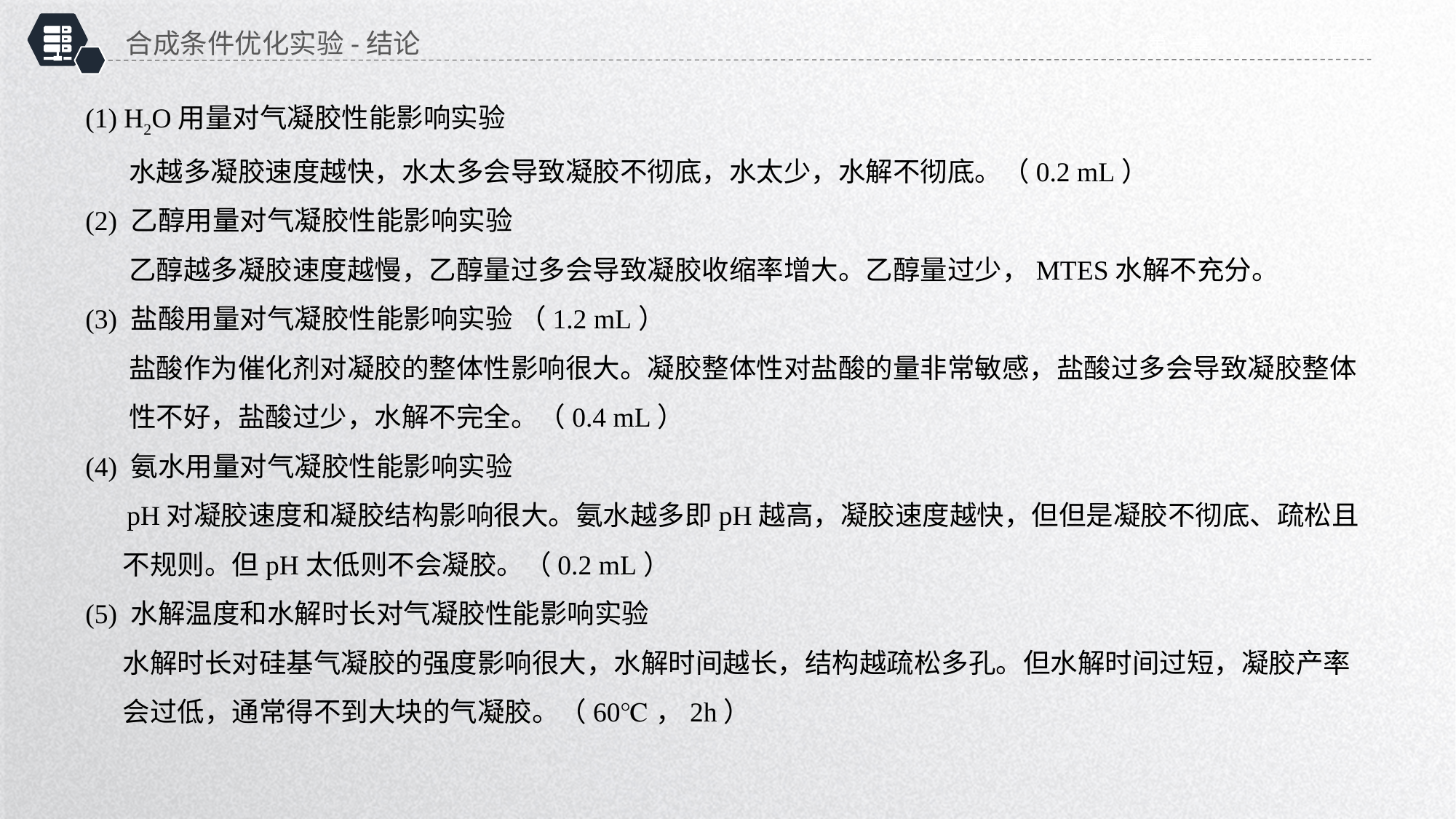

合成条件优化实验-结论
论文导读

第一章

(1) H2O用量对气凝胶性能影响实验
      水越多凝胶速度越快，水太多会导致凝胶不彻底，水太少，水解不彻底。（0.2 mL）
(2) 乙醇用量对气凝胶性能影响实验
      乙醇越多凝胶速度越慢，乙醇量过多会导致凝胶收缩率增大。乙醇量过少，MTES水解不充分。
(3) 盐酸用量对气凝胶性能影响实验 （1.2 mL）
      盐酸作为催化剂对凝胶的整体性影响很大。凝胶整体性对盐酸的量非常敏感，盐酸过多会导致凝胶整体
      性不好，盐酸过少，水解不完全。（0.4 mL）
(4) 氨水用量对气凝胶性能影响实验
      pH对凝胶速度和凝胶结构影响很大。氨水越多即pH越高，凝胶速度越快，但但是凝胶不彻底、疏松且
     不规则。但pH太低则不会凝胶。（0.2 mL）
(5) 水解温度和水解时长对气凝胶性能影响实验
     水解时长对硅基气凝胶的强度影响很大，水解时间越长，结构越疏松多孔。但水解时间过短，凝胶产率
     会过低，通常得不到大块的气凝胶。（60℃，2h）
延时符